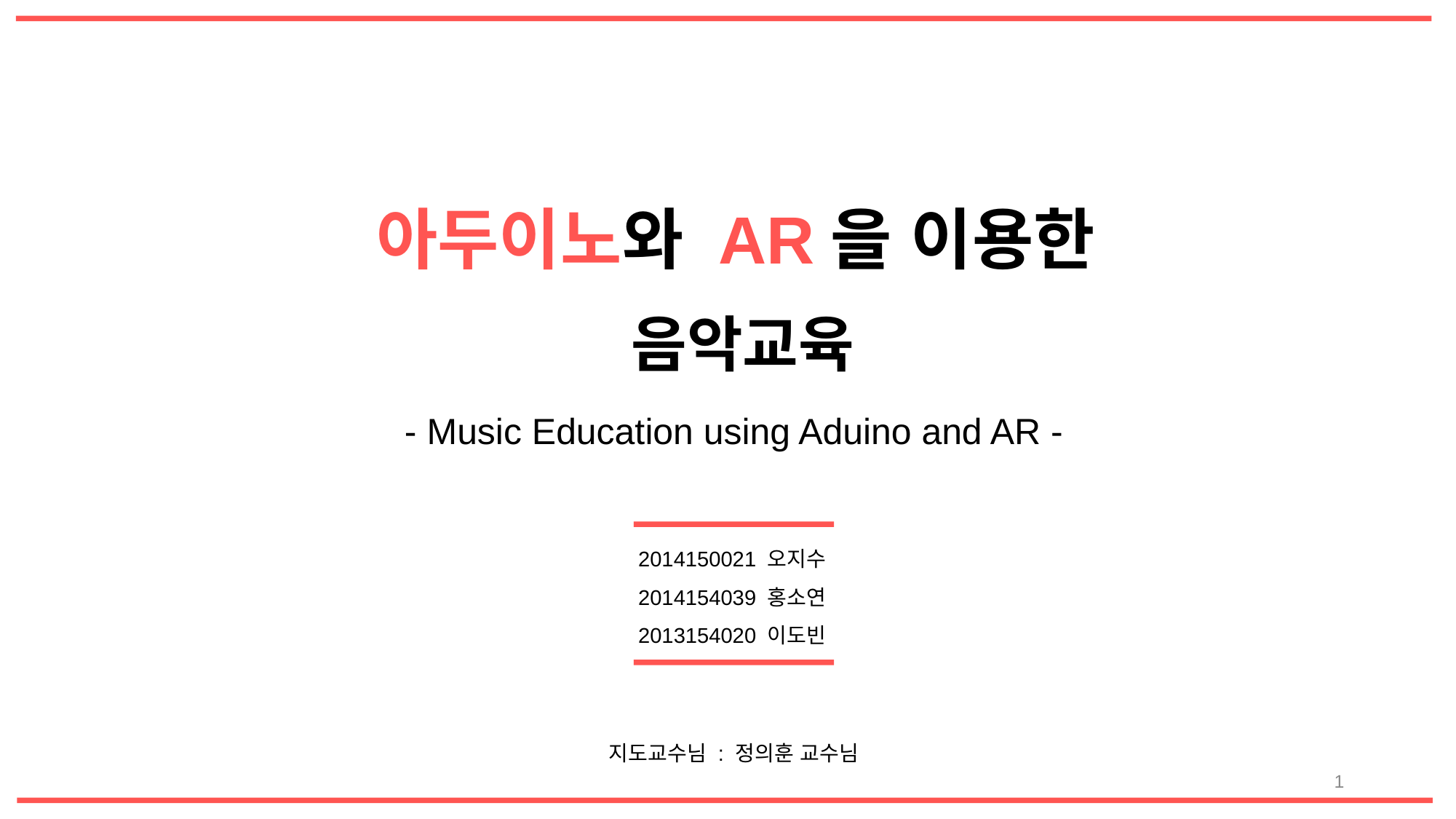

# 아두이노와 AR을 이용한
음악교육
- Music Education using Aduino and AR -

2014150021 오지수
2014154039 홍소연
2013154020 이도빈

지도교수님 : 정의훈 교수님
1